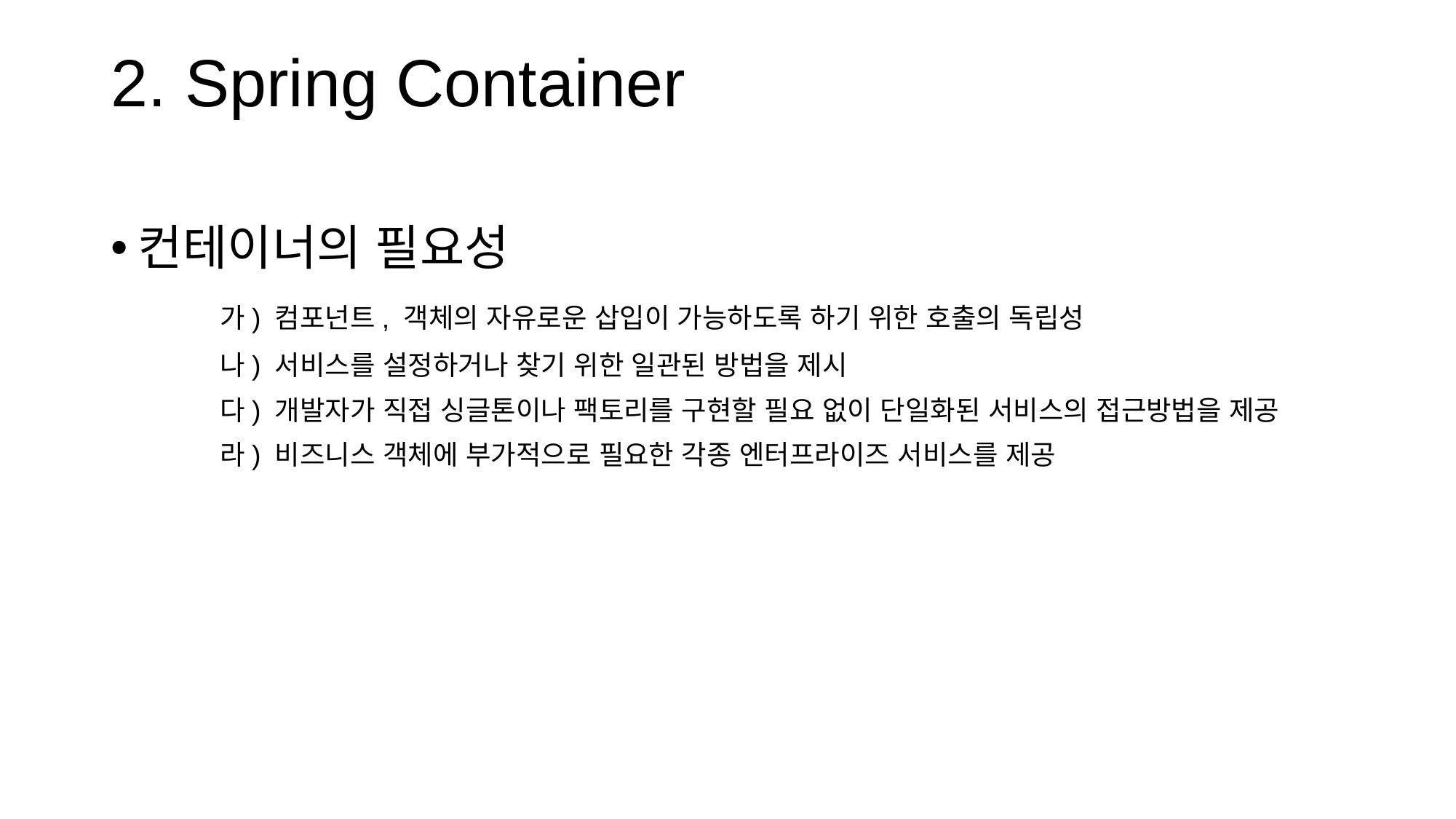

# 2. Spring Container
컨테이너의 필요성
	가) 컴포넌트, 객체의 자유로운 삽입이 가능하도록 하기 위한 호출의 독립성
	나) 서비스를 설정하거나 찾기 위한 일관된 방법을 제시
	다) 개발자가 직접 싱글톤이나 팩토리를 구현할 필요 없이 단일화된 서비스의 접근방법을 제공
	라) 비즈니스 객체에 부가적으로 필요한 각종 엔터프라이즈 서비스를 제공